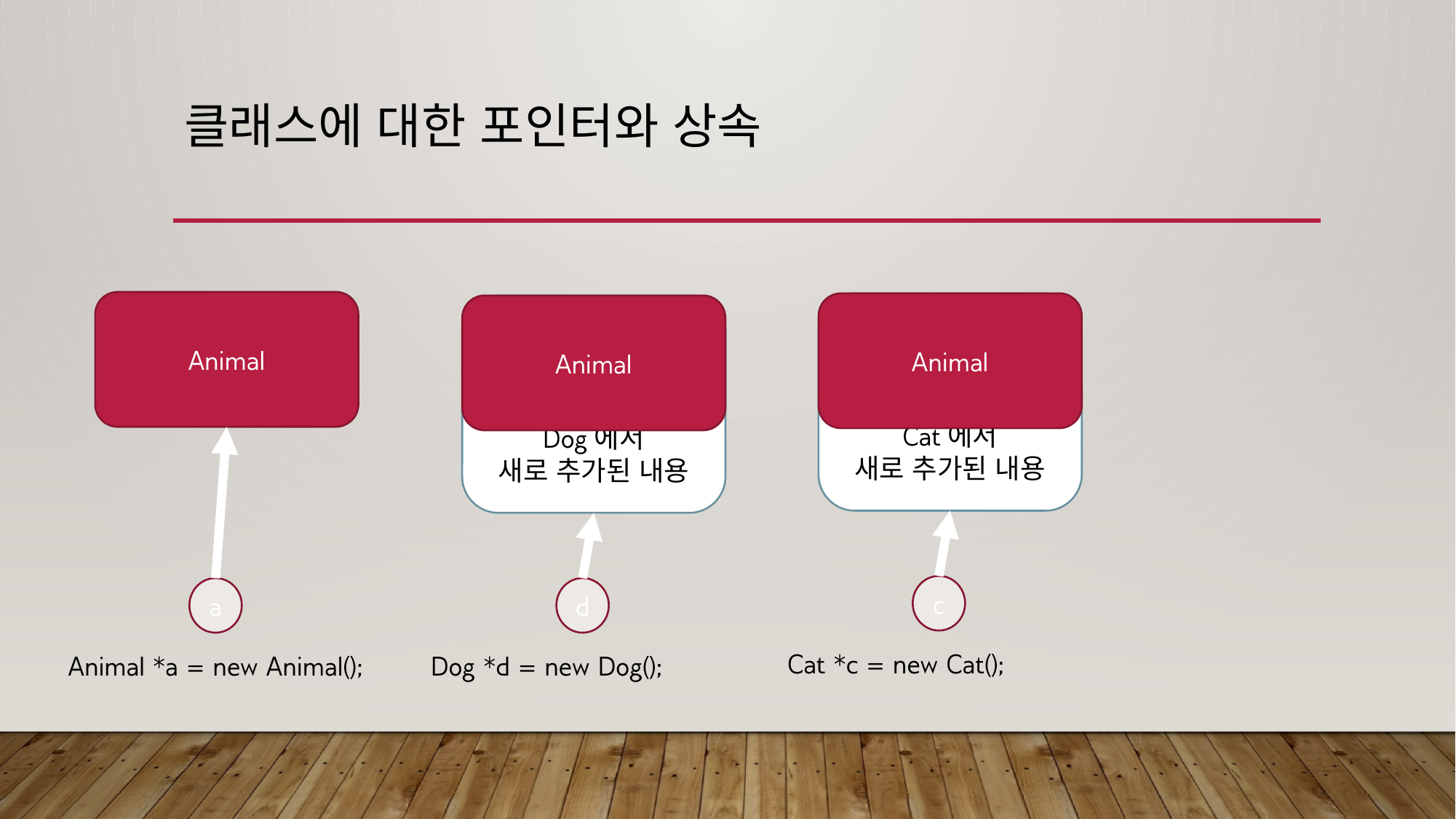

# 클래스에 대한 포인터와 상속
Animal

Cat에서
새로 추가된 내용
Animal

Dog에서
새로 추가된 내용
Animal
c
a
d
Cat *c = new Cat();
Animal *a = new Animal();
Dog *d = new Dog();